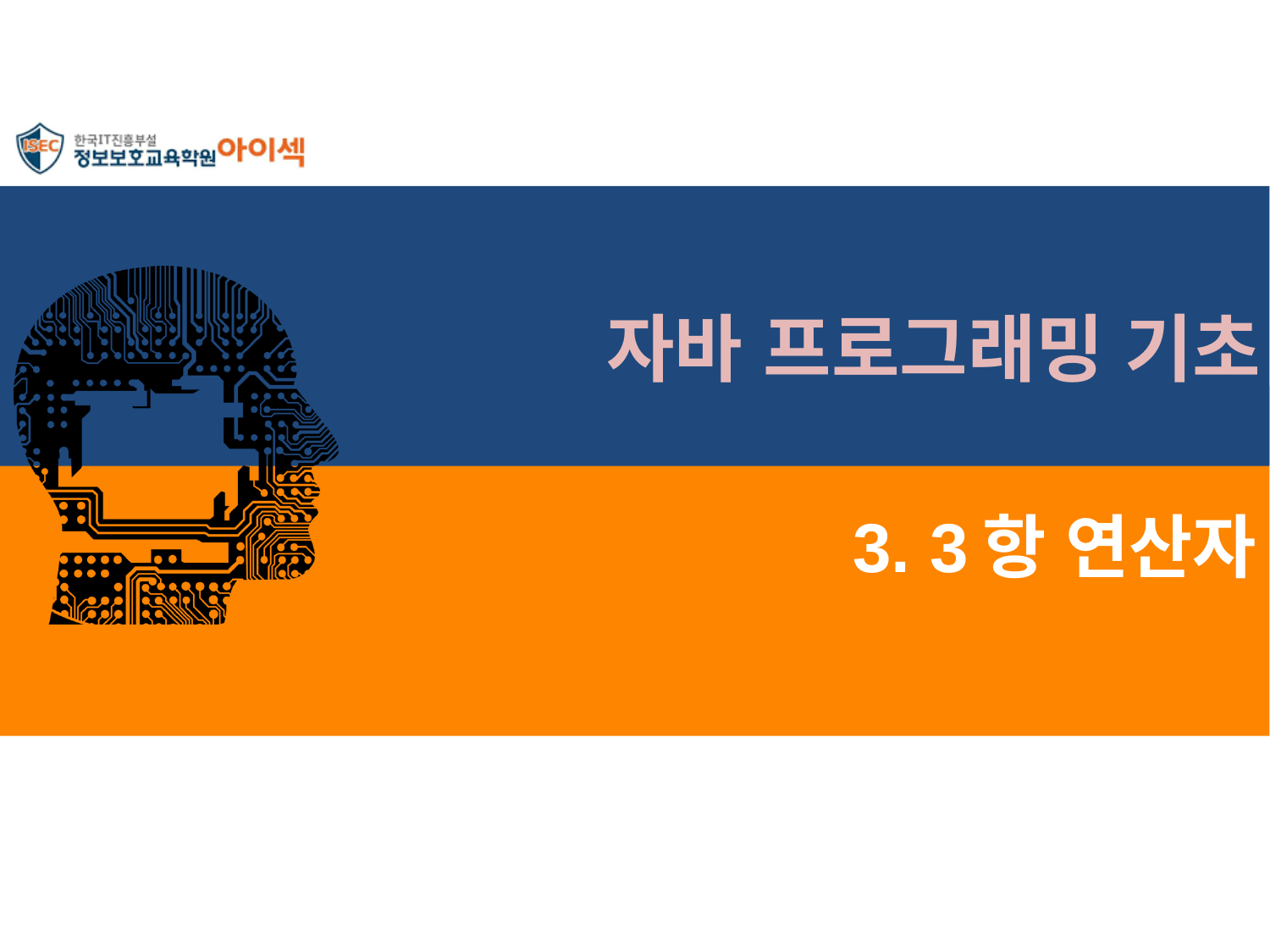

자바 프로그래밍 기초
# 3. 3항 연산자